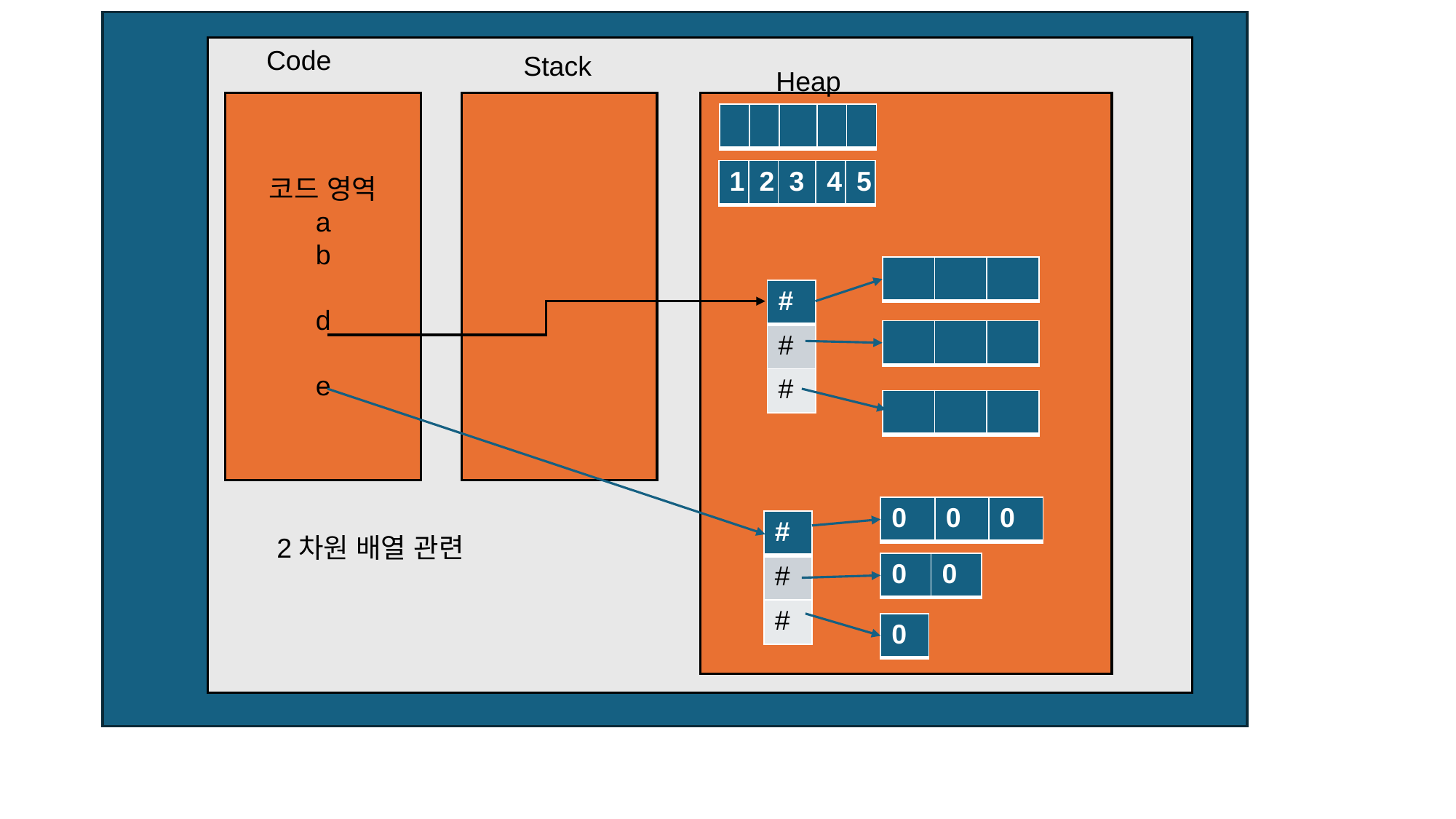

Code
Stack
Heap

코드 영역
a
b

d

e

|  |  |  |  |  |
| --- | --- | --- | --- | --- |
| 1 | 2 | 3 | 4 | 5 |
| --- | --- | --- | --- | --- |
|  |  |  |
| --- | --- | --- |
| # |
| --- |
| # |
| # |
|  |  |  |
| --- | --- | --- |
|  |  |  |
| --- | --- | --- |
| 0 | 0 | 0 |
| --- | --- | --- |
| # |
| --- |
| # |
| # |
2차원 배열 관련
| 0 | 0 |
| --- | --- |
| 0 |
| --- |